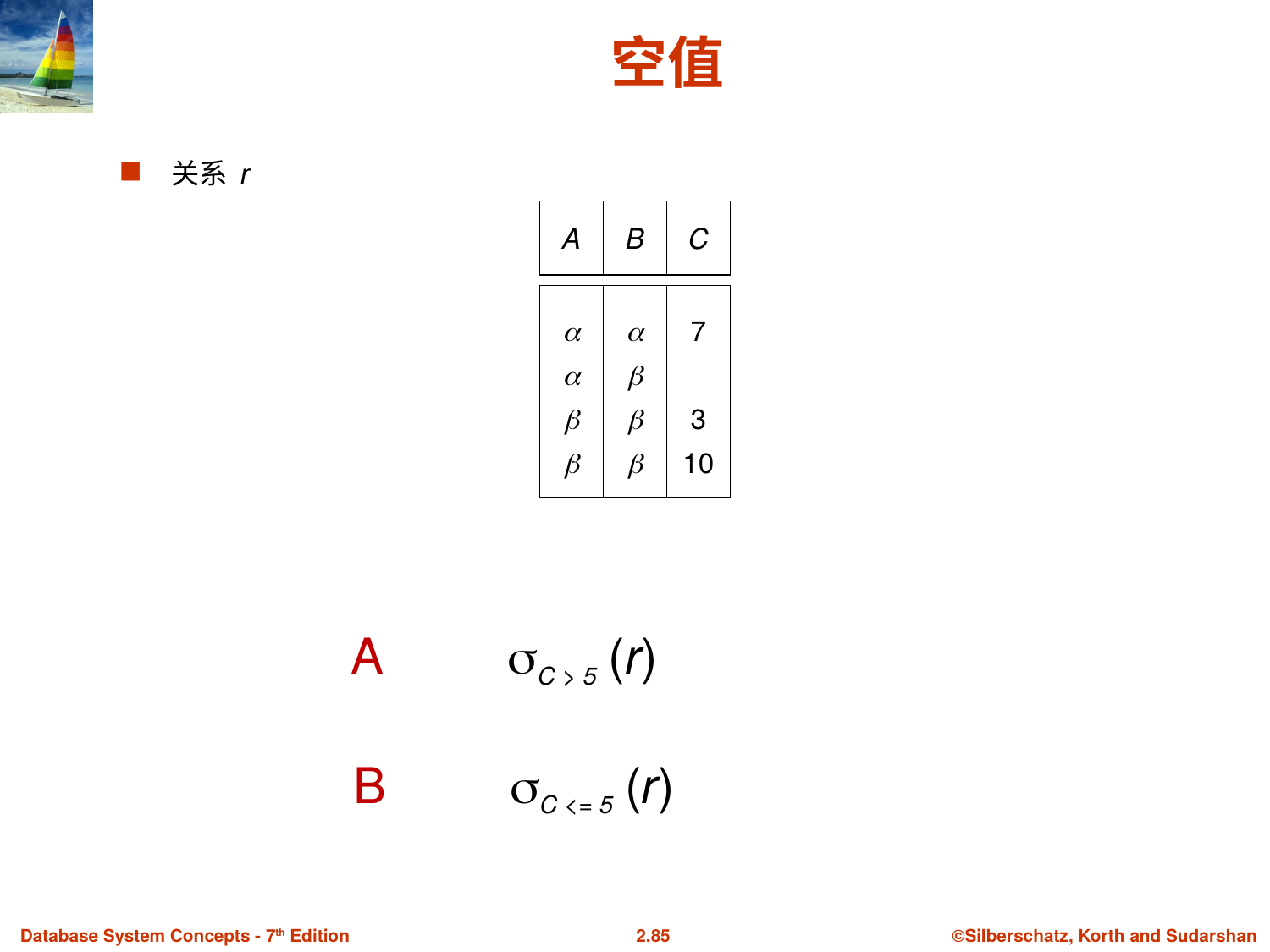

# 空值
关系 r
A
B
C
α
α
β
β
α
β
β
β
7

3
10
A         σC > 5 (r)
 B         σC <= 5 (r)